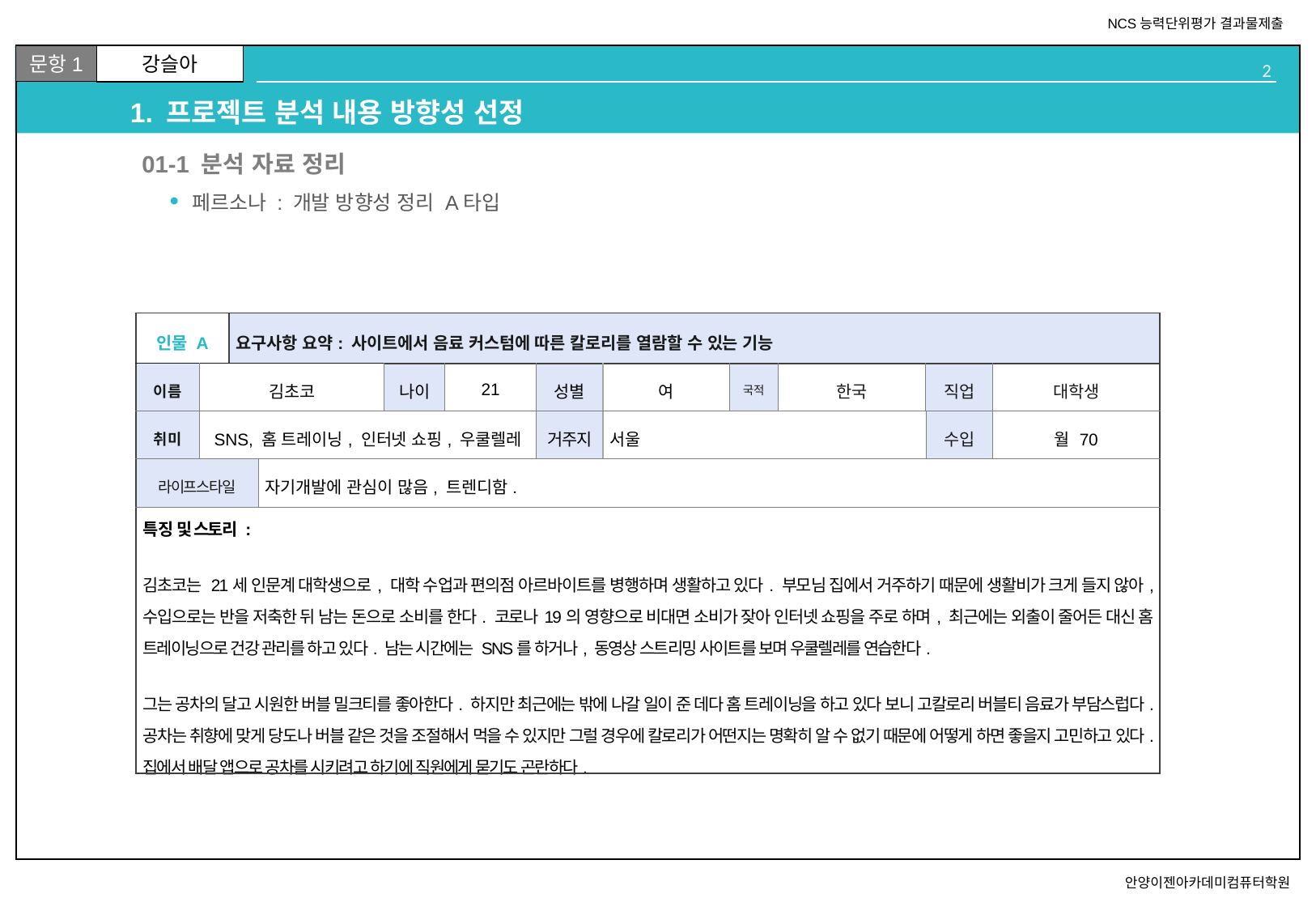

# 1. 프로젝트 분석 내용 방향성 선정
02
01-1 분석 자료 정리
페르소나 : 개발 방향성 정리 A타입
| 인물 A |  | 요구사항 요약: 사이트에서 음료 커스텀에 따른 칼로리를 열람할 수 있는 기능 |  |  |  |  |  |  |  |  |  |
| --- | --- | --- | --- | --- | --- | --- | --- | --- | --- | --- | --- |
| 이름 | 김초코 |  |  | 나이 | 21 | 성별 | 여 | 국적 | 한국 | 직업 | 대학생 |
| 취미 | SNS, 홈 트레이닝, 인터넷 쇼핑, 우쿨렐레 |  |  |  |  | 거주지 | 서울 |  |  | 수입 | 월 70 |
| 라이프스타일 |  |  | 자기개발에 관심이 많음, 트렌디함. |  |  |  |  |  |  |  |  |
| 특징 및 스토리 : 김초코는 21세 인문계 대학생으로, 대학 수업과 편의점 아르바이트를 병행하며 생활하고 있다. 부모님 집에서 거주하기 때문에 생활비가 크게 들지 않아, 수입으로는 반을 저축한 뒤 남는 돈으로 소비를 한다. 코로나19의 영향으로 비대면 소비가 잦아 인터넷 쇼핑을 주로 하며, 최근에는 외출이 줄어든 대신 홈 트레이닝으로 건강 관리를 하고 있다. 남는 시간에는 SNS를 하거나, 동영상 스트리밍 사이트를 보며 우쿨렐레를 연습한다. 그는 공차의 달고 시원한 버블 밀크티를 좋아한다. 하지만 최근에는 밖에 나갈 일이 준 데다 홈 트레이닝을 하고 있다 보니 고칼로리 버블티 음료가 부담스럽다. 공차는 취향에 맞게 당도나 버블 같은 것을 조절해서 먹을 수 있지만 그럴 경우에 칼로리가 어떤지는 명확히 알 수 없기 때문에 어떻게 하면 좋을지 고민하고 있다. 집에서 배달 앱으로 공차를 시키려고 하기에 직원에게 묻기도 곤란하다. |  |  |  |  |  |  |  |  |  |  |  |